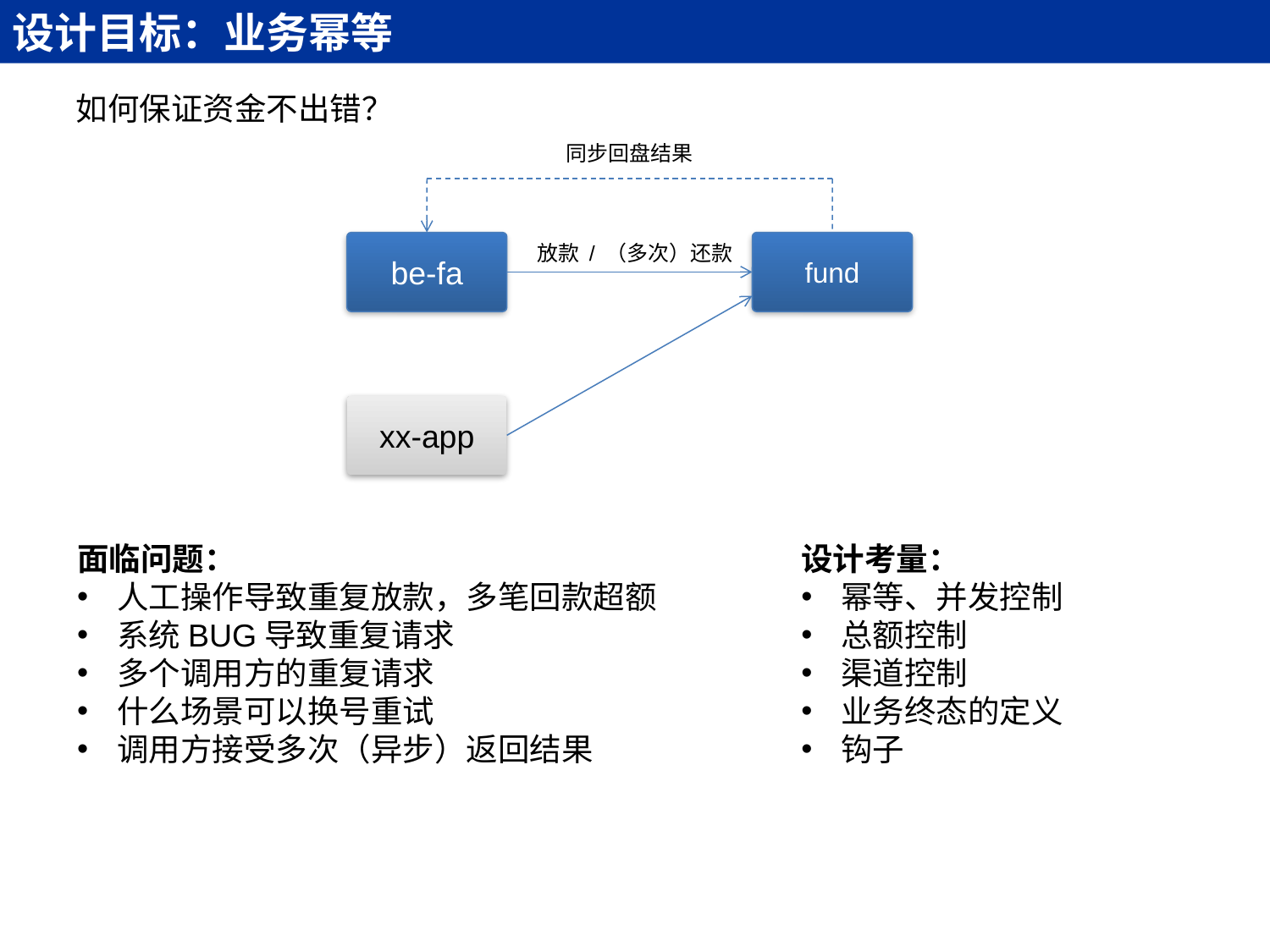

设计目标：业务幂等
如何保证资金不出错？
同步回盘结果
be-fa
fund
放款 / （多次）还款
xx-app
面临问题：
人工操作导致重复放款，多笔回款超额
系统BUG导致重复请求
多个调用方的重复请求
什么场景可以换号重试
调用方接受多次（异步）返回结果
设计考量：
幂等、并发控制
总额控制
渠道控制
业务终态的定义
钩子